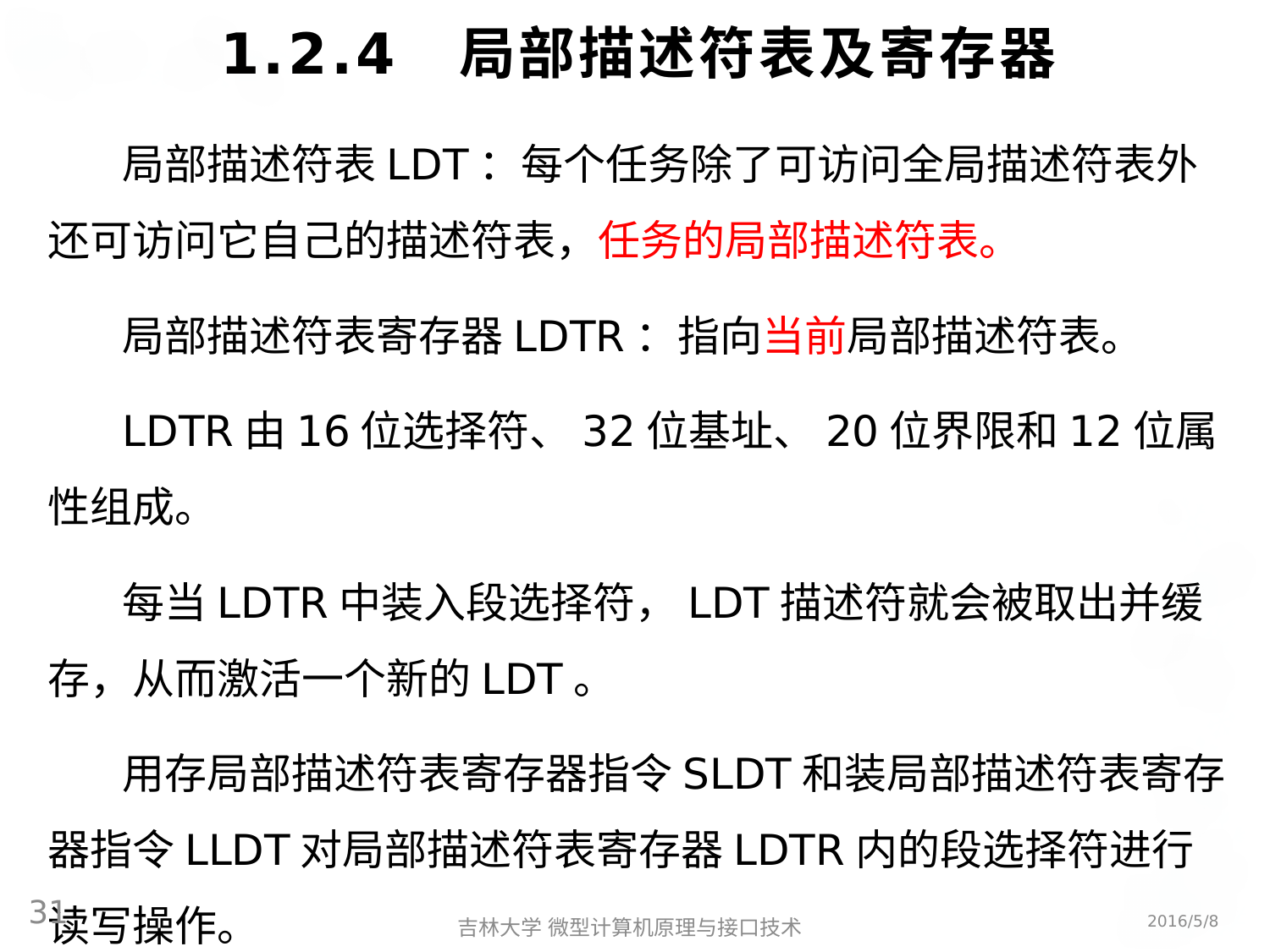

# 1.2.4  局部描述符表及寄存器
局部描述符表LDT：每个任务除了可访问全局描述符表外还可访问它自己的描述符表，任务的局部描述符表。
局部描述符表寄存器LDTR：指向当前局部描述符表。
LDTR由16位选择符、32位基址、20位界限和12位属性组成。
每当LDTR中装入段选择符，LDT描述符就会被取出并缓存，从而激活一个新的LDT。
用存局部描述符表寄存器指令SLDT和装局部描述符表寄存器指令LLDT对局部描述符表寄存器LDTR内的段选择符进行读写操作。
31
2016/5/8
吉林大学 微型计算机原理与接口技术